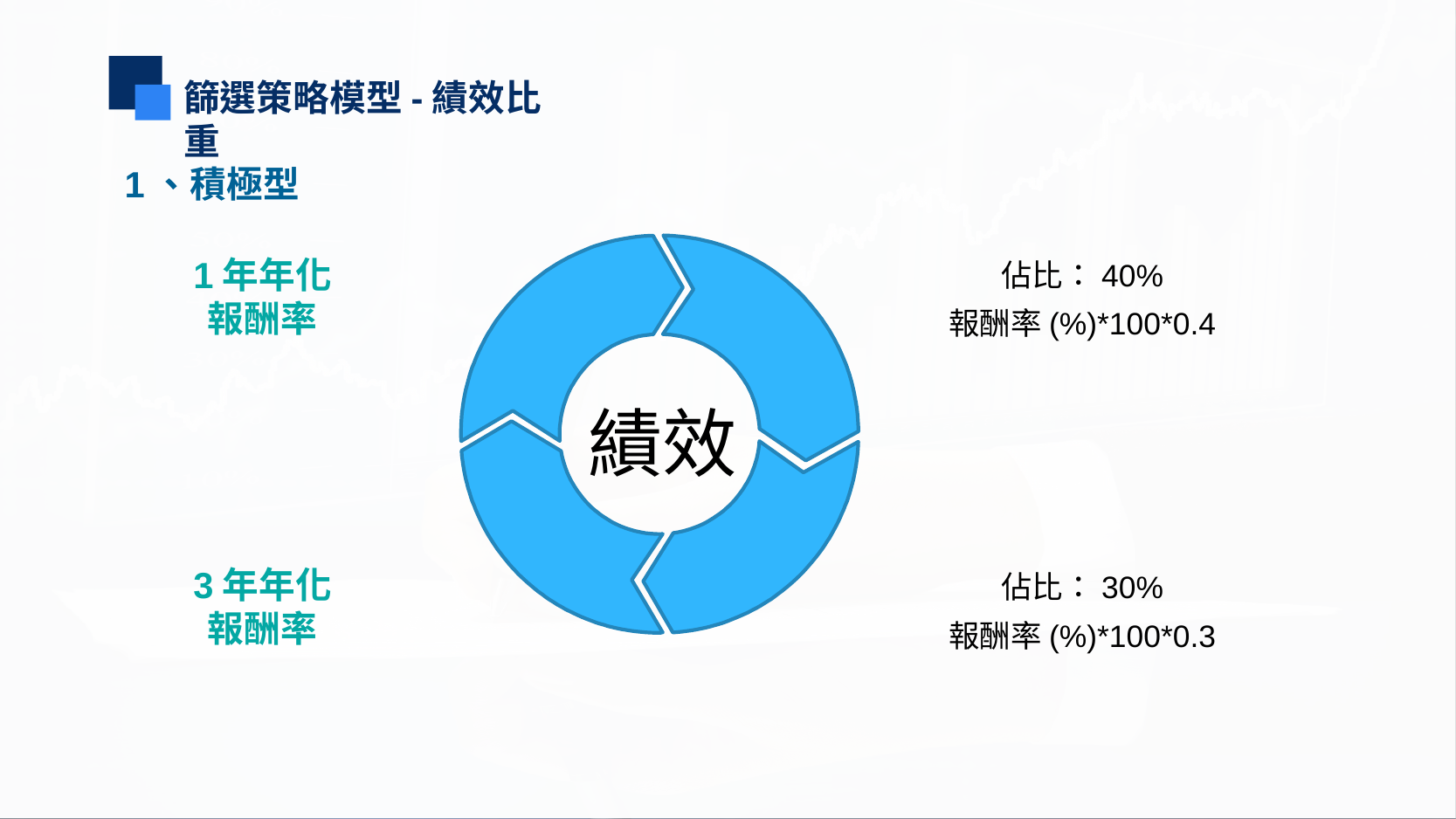

篩選策略模型-績效比重

1、積極型
佔比：40%
報酬率(%)*100*0.4

1年年化
報酬率
績效
佔比：30%
報酬率(%)*100*0.3
3年年化
報酬率